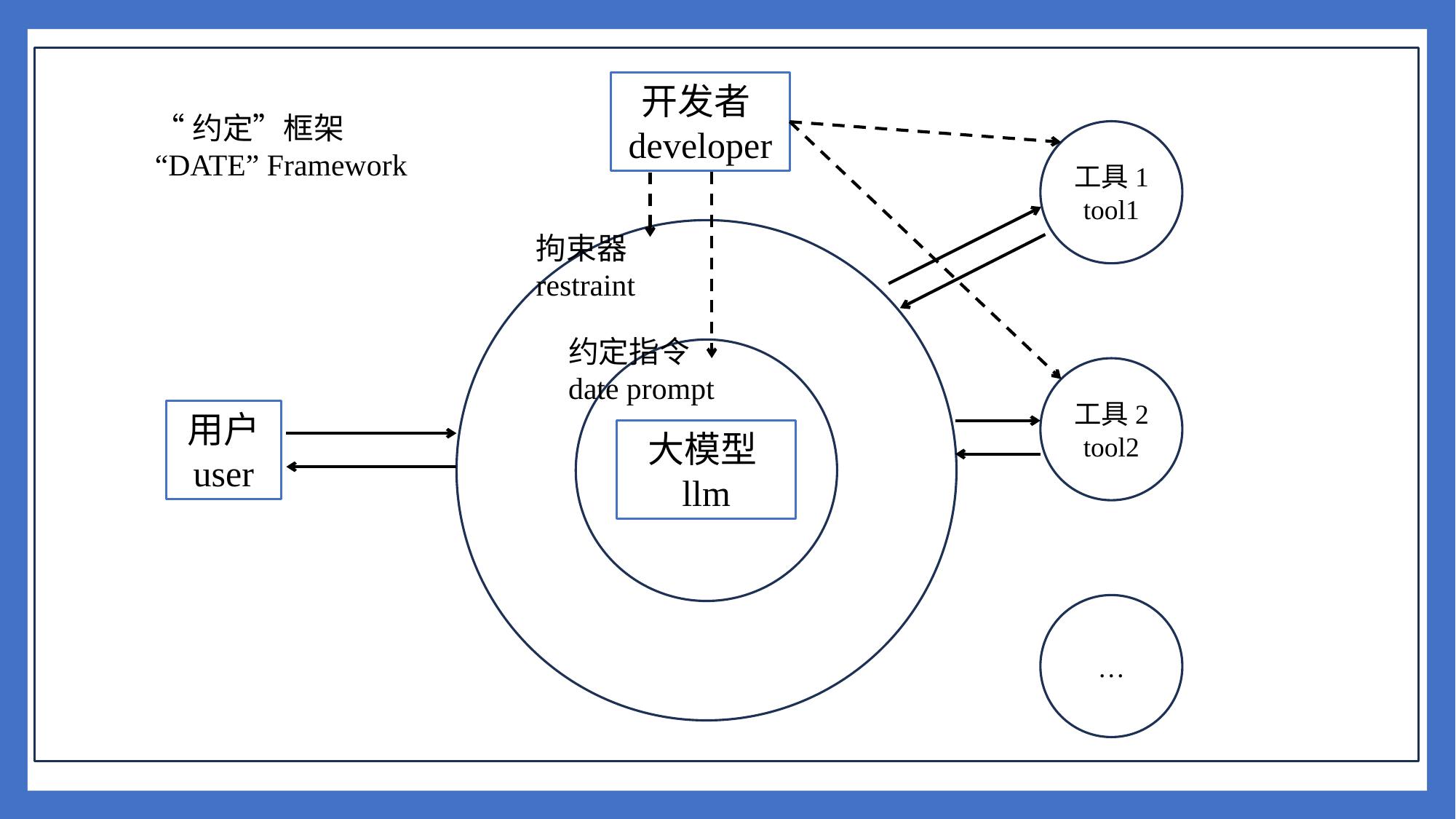

开发者developer
“约定”框架
“DATE” Framework
工具1
tool1

拘束器
restraint
约定指令
date prompt

工具2
tool2
用户
user
大模型llm
…